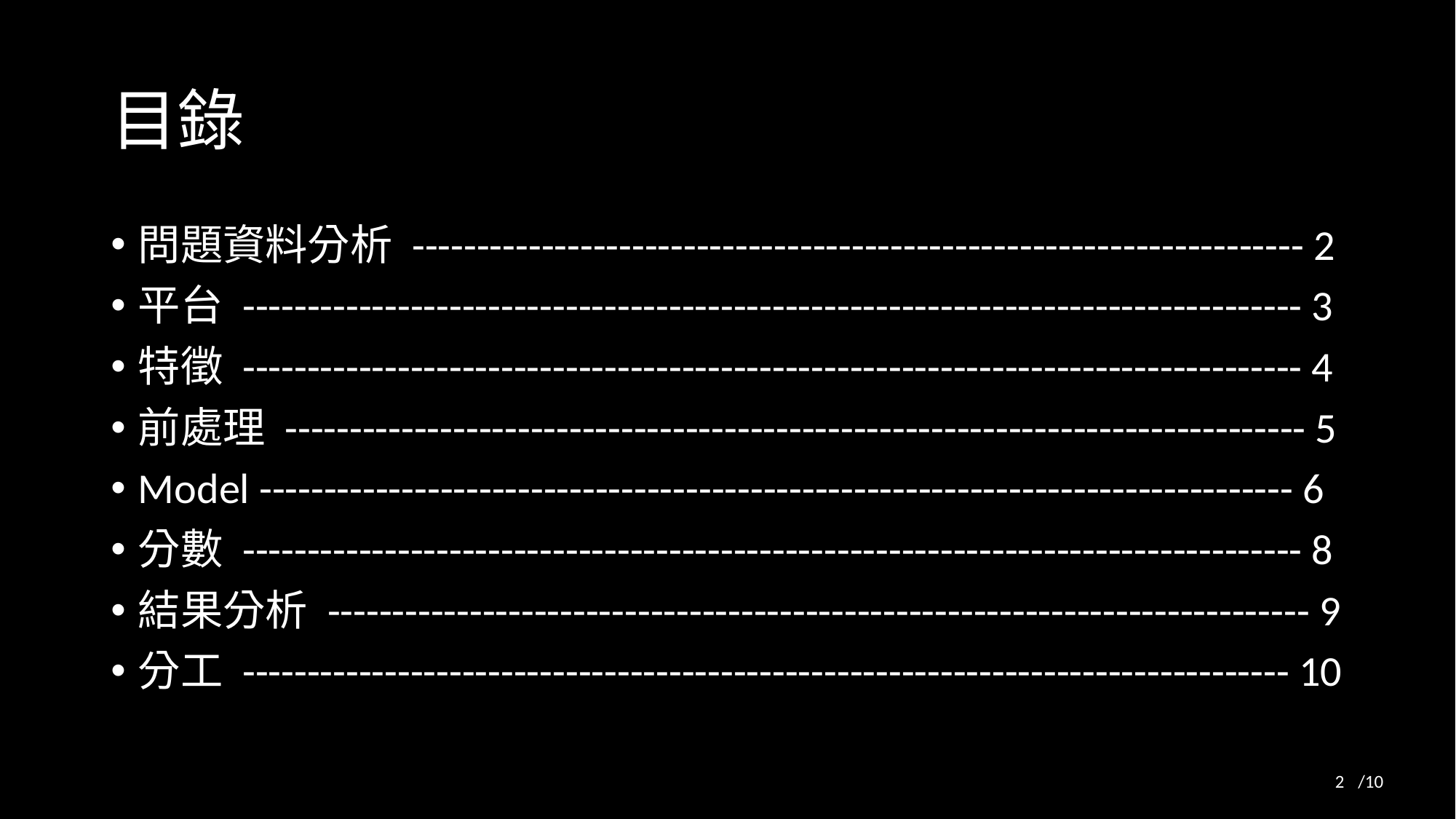

# 目錄
問題資料分析 --------------------------------------------------------------------- 2
平台 ---------------------------------------------------------------------------------- 3
特徵 ---------------------------------------------------------------------------------- 4
前處理 ------------------------------------------------------------------------------- 5
Model -------------------------------------------------------------------------------- 6
分數 ---------------------------------------------------------------------------------- 8
結果分析 ---------------------------------------------------------------------------- 9
分工 --------------------------------------------------------------------------------- 10

2
/10